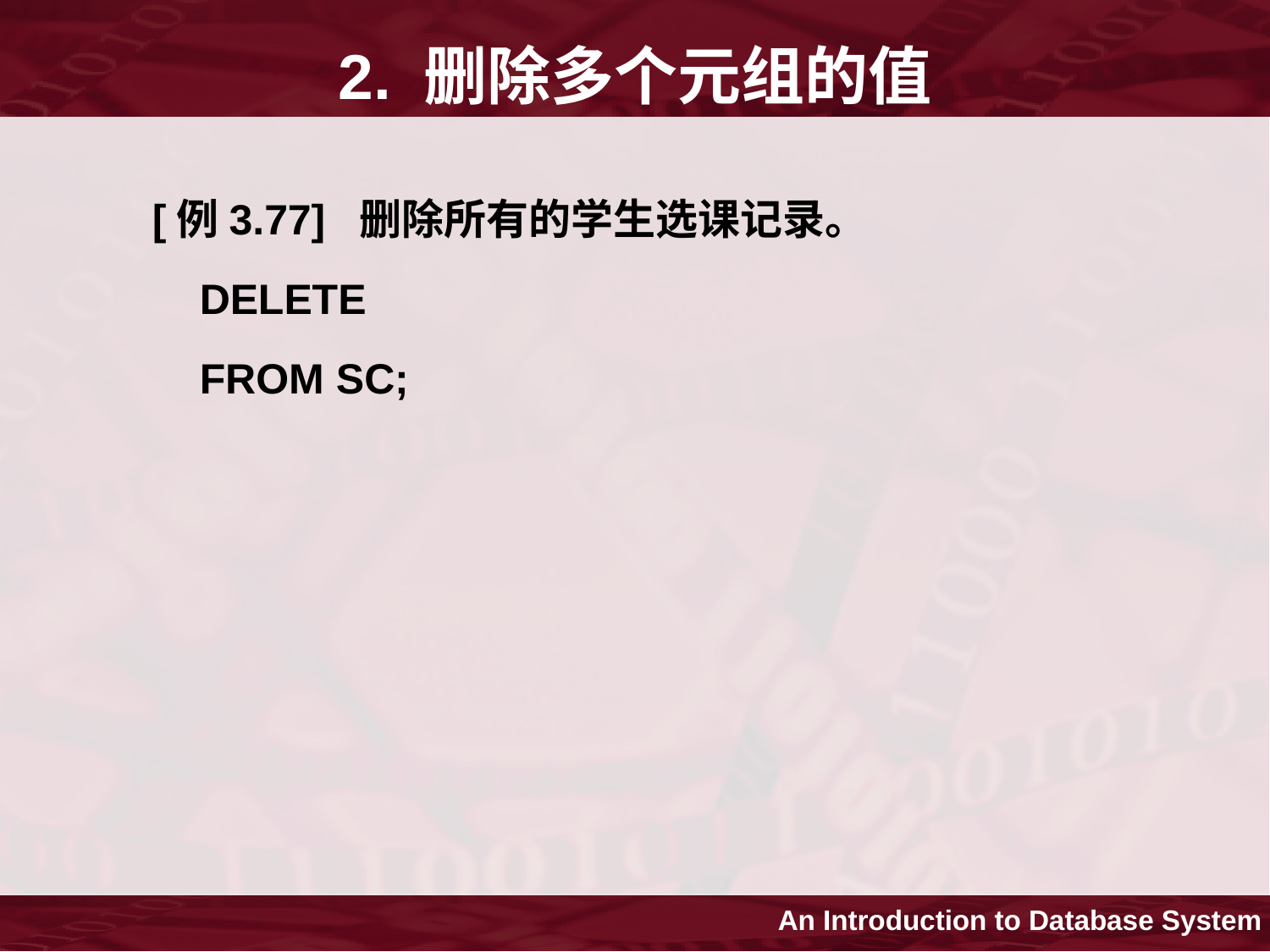

# 2. 删除多个元组的值
    [例3.77]  删除所有的学生选课记录。
        DELETE
        FROM SC;